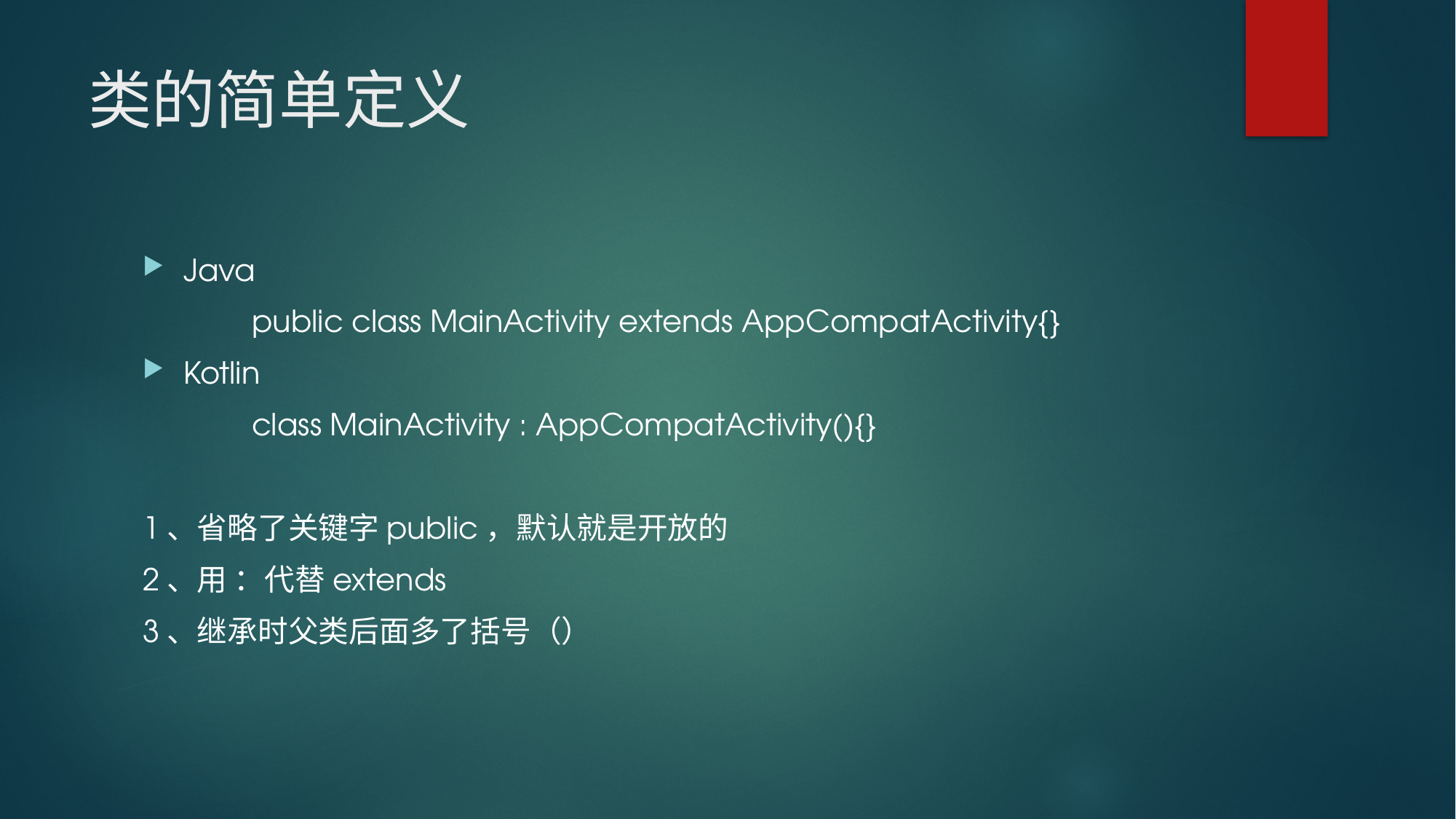

# 类的简单定义
Java
	public class MainActivity extends AppCompatActivity{}
Kotlin
	class MainActivity : AppCompatActivity(){}

1、省略了关键字public，默认就是开放的
2、用 ：代替extends
3、继承时父类后面多了括号（）